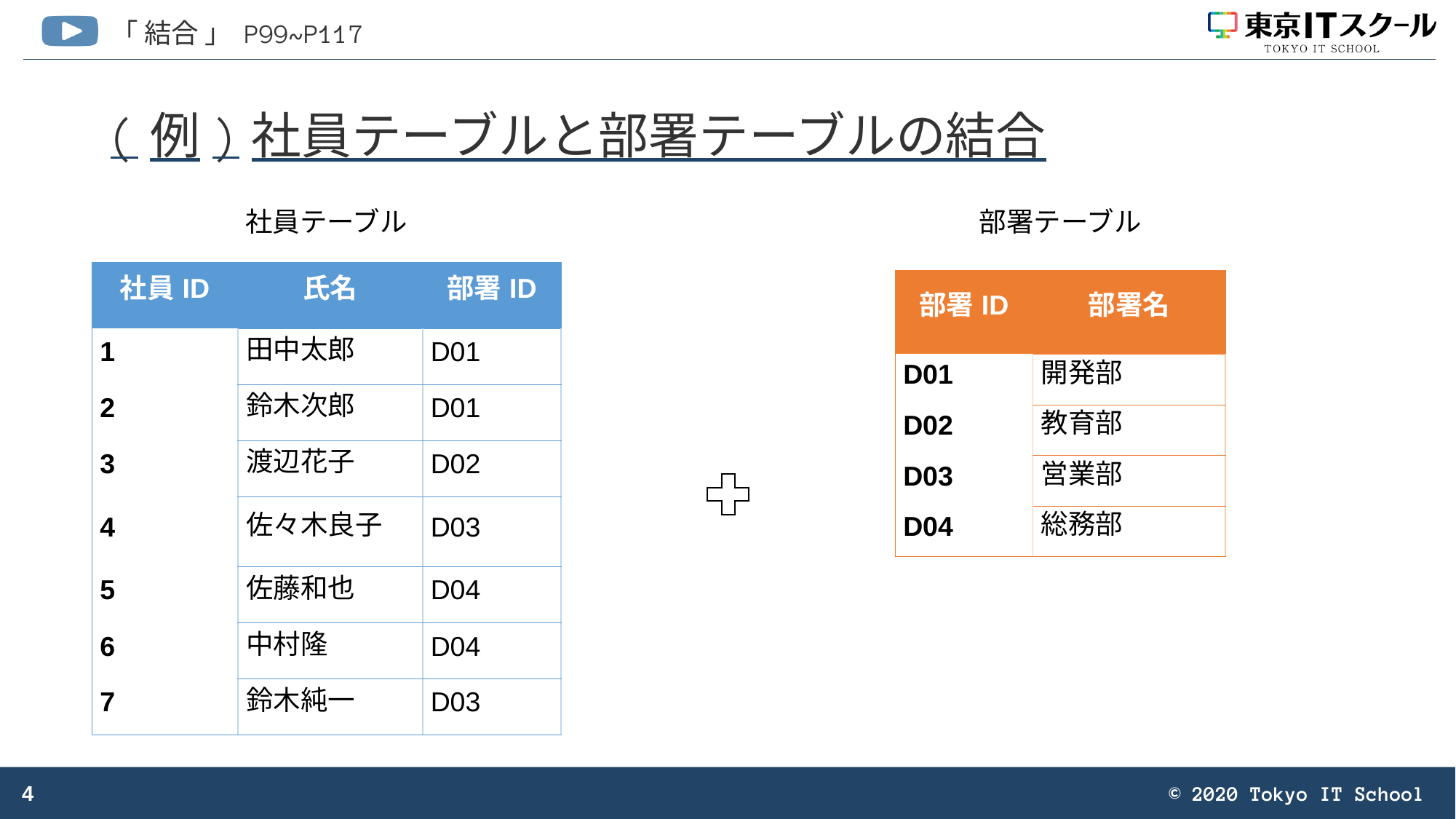

# (例)社員テーブルと部署テーブルの結合
部署テーブル
社員テーブル
| 社員ID | 氏名 | 部署ID |
| --- | --- | --- |
| 1 | 田中太郎 | D01 |
| 2 | 鈴木次郎 | D01 |
| 3 | 渡辺花子 | D02 |
| 4 | 佐々木良子 | D03 |
| 5 | 佐藤和也 | D04 |
| 6 | 中村隆 | D04 |
| 7 | 鈴木純一 | D03 |
| 部署ID | 部署名 |
| --- | --- |
| D01 | 開発部 |
| D02 | 教育部 |
| D03 | 営業部 |
| D04 | 総務部 |

4